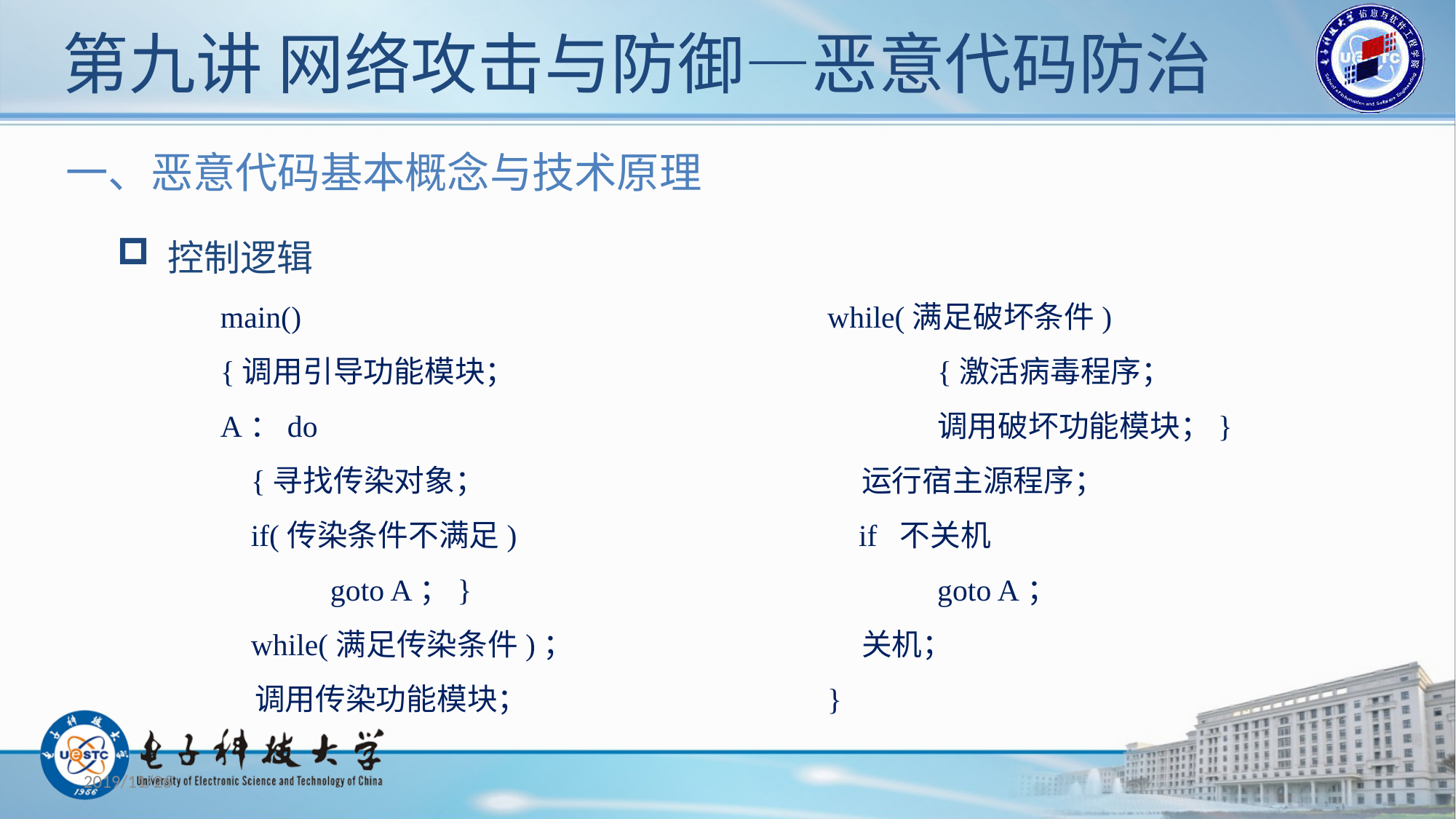

# 第九讲 网络攻击与防御—恶意代码防治
一、恶意代码基本概念与技术原理
 控制逻辑
main()
{调用引导功能模块；
A：do
    {寻找传染对象；
    if(传染条件不满足)
		goto A；}
    while(满足传染条件)；
    调用传染功能模块；
while(满足破坏条件)
		{激活病毒程序；
		调用破坏功能模块；}
    运行宿主源程序；
	    if  不关机
		goto A；
    关机；
}
2019/11/26